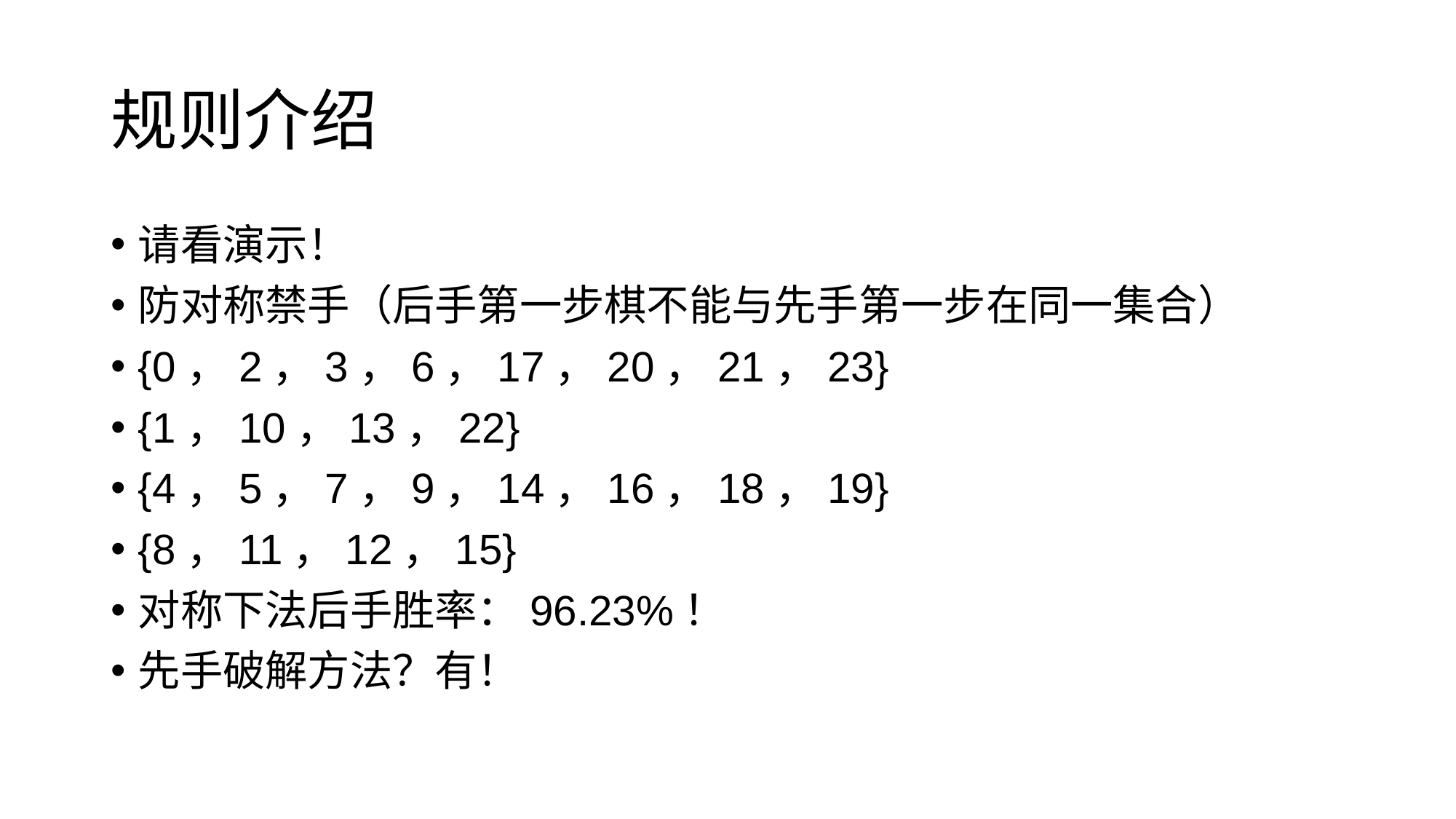

# 规则介绍
请看演示！
防对称禁手（后手第一步棋不能与先手第一步在同一集合）
{0，2，3，6，17，20，21，23}
{1，10，13，22}
{4，5，7，9，14，16，18，19}
{8，11，12，15}
对称下法后手胜率：96.23%！
先手破解方法？有！